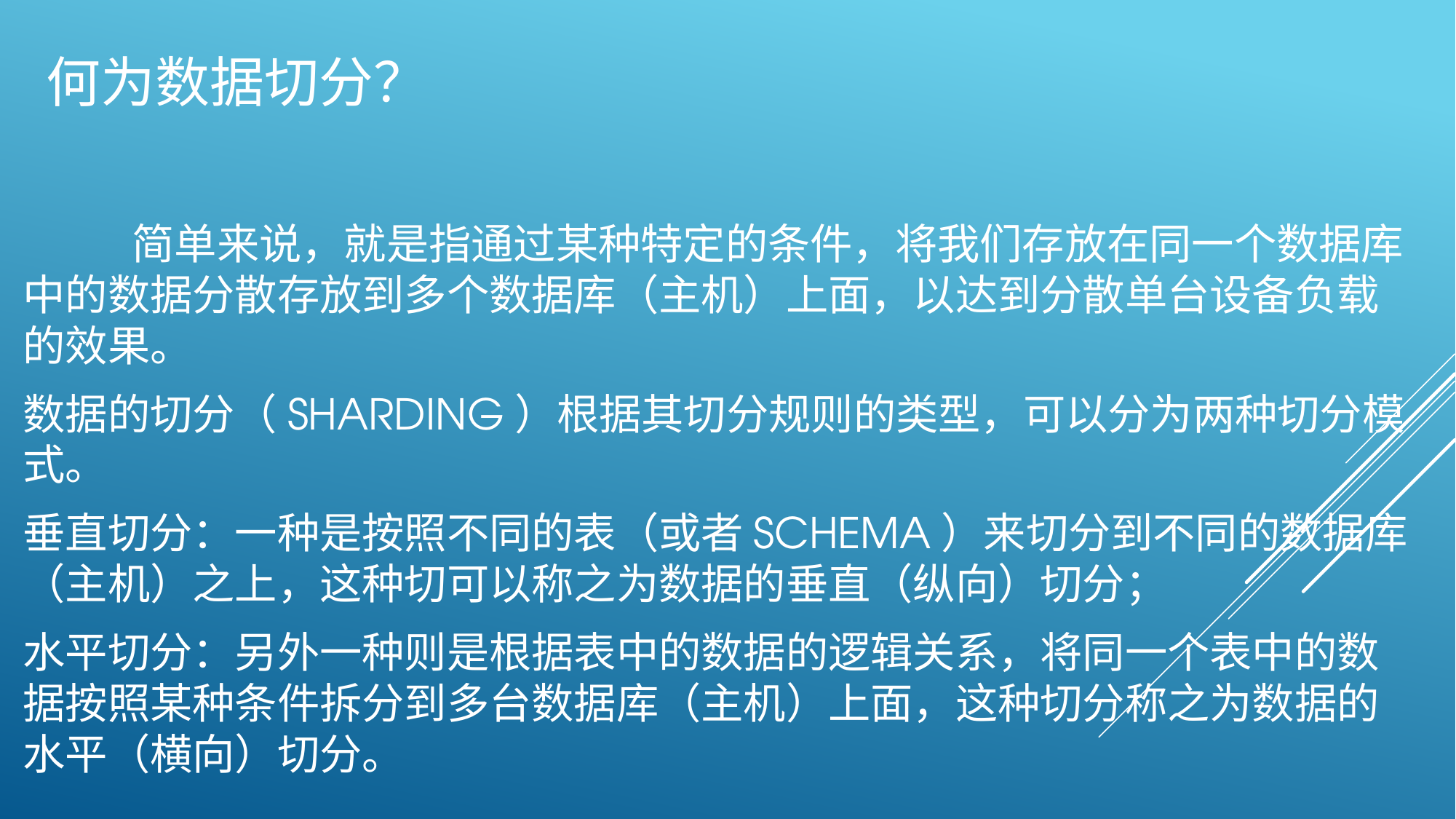

# 何为数据切分？
	简单来说，就是指通过某种特定的条件，将我们存放在同一个数据库中的数据分散存放到多个数据库（主机）上面，以达到分散单台设备负载的效果。
数据的切分（Sharding）根据其切分规则的类型，可以分为两种切分模式。
垂直切分：一种是按照不同的表（或者Schema）来切分到不同的数据库（主机）之上，这种切可以称之为数据的垂直（纵向）切分；
水平切分：另外一种则是根据表中的数据的逻辑关系，将同一个表中的数据按照某种条件拆分到多台数据库（主机）上面，这种切分称之为数据的水平（横向）切分。